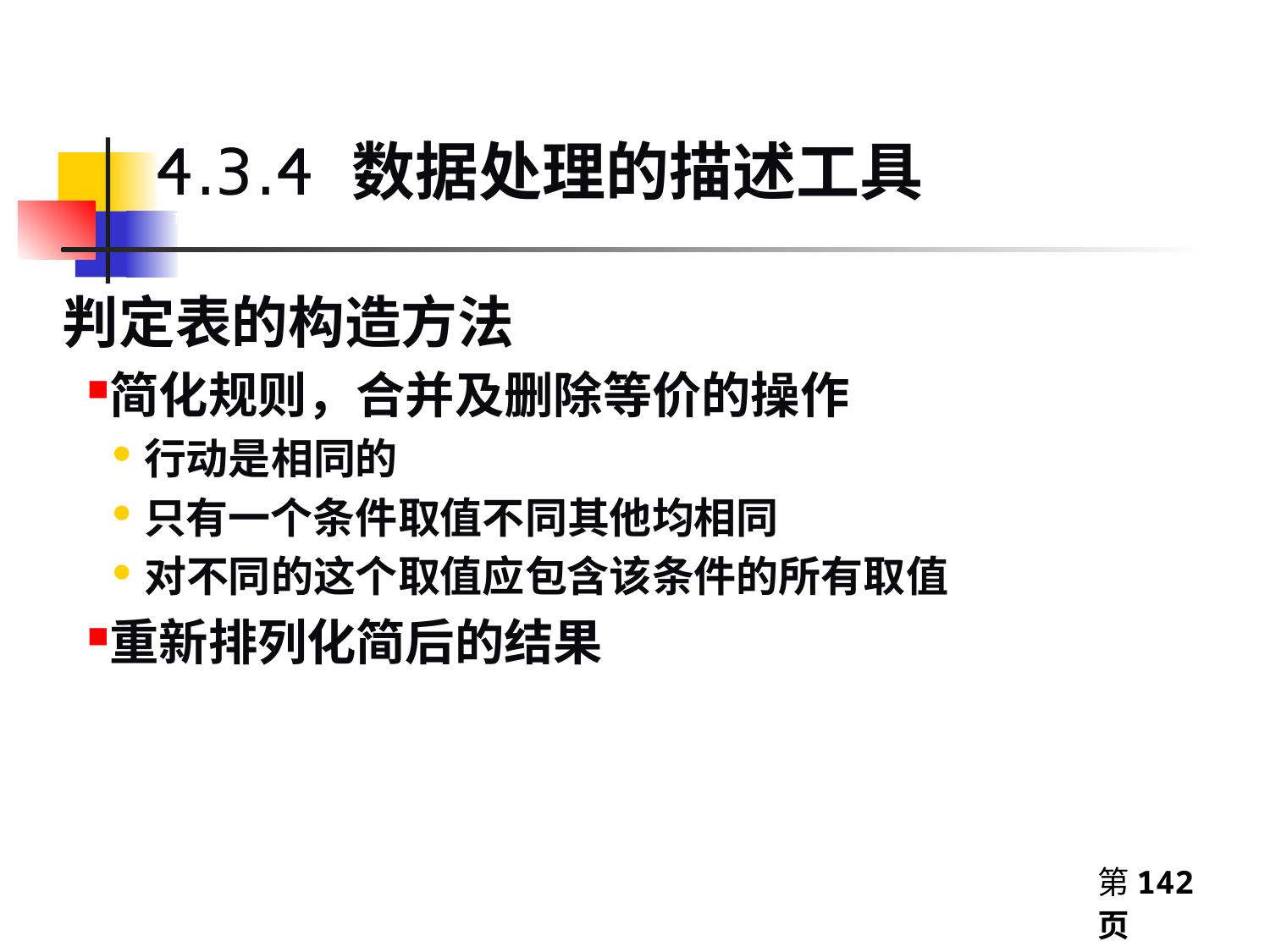

# 1.5.4MIS的结构
4.3.4 数据处理的描述工具
判定表的构造方法
简化规则，合并及删除等价的操作
行动是相同的
只有一个条件取值不同其他均相同
对不同的这个取值应包含该条件的所有取值
重新排列化简后的结果